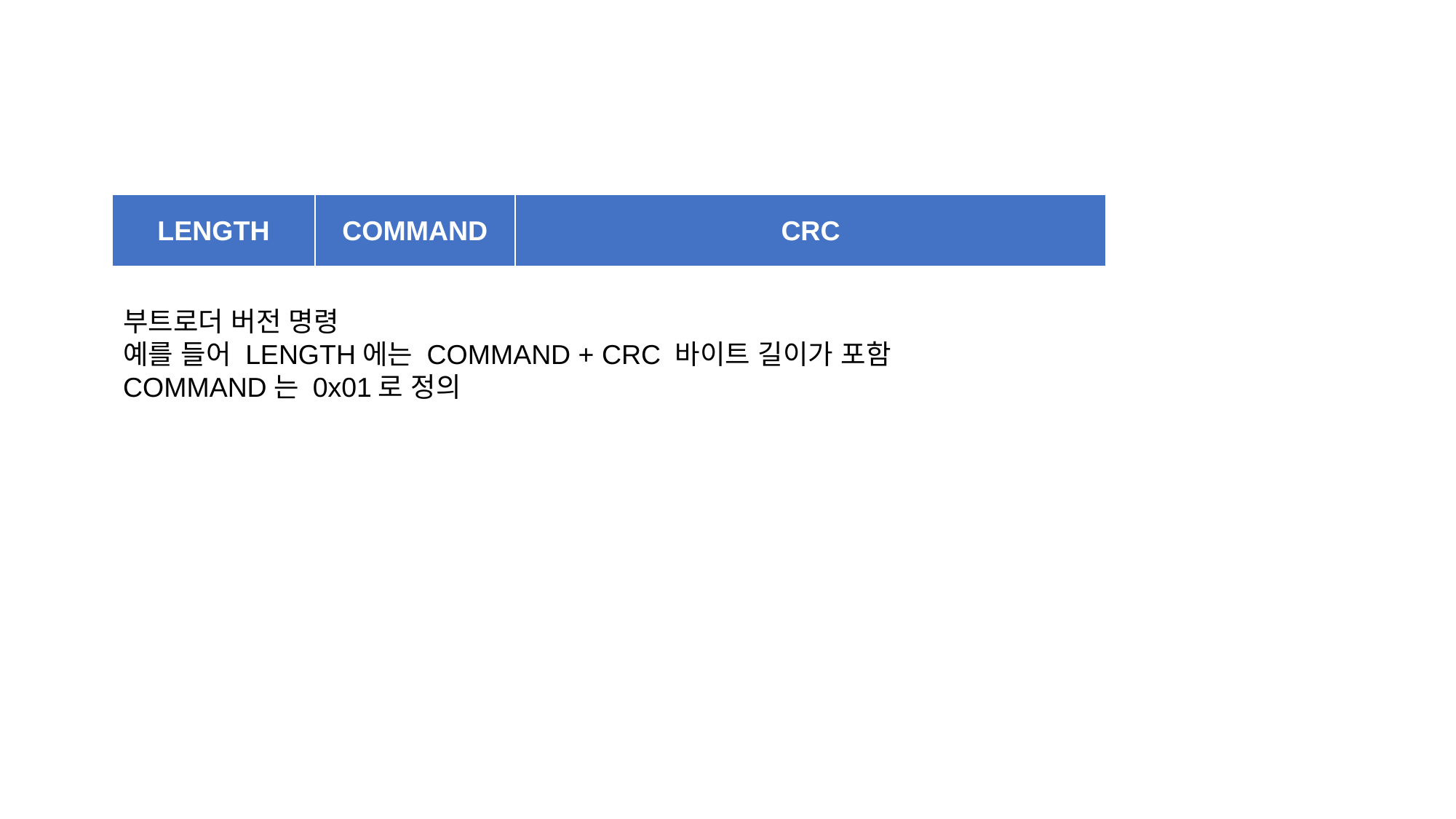

| LENGTH | COMMAND | CRC |
| --- | --- | --- |
부트로더 버전 명령
예를 들어 LENGTH에는 COMMAND + CRC 바이트 길이가 포함
COMMAND는 0x01로 정의